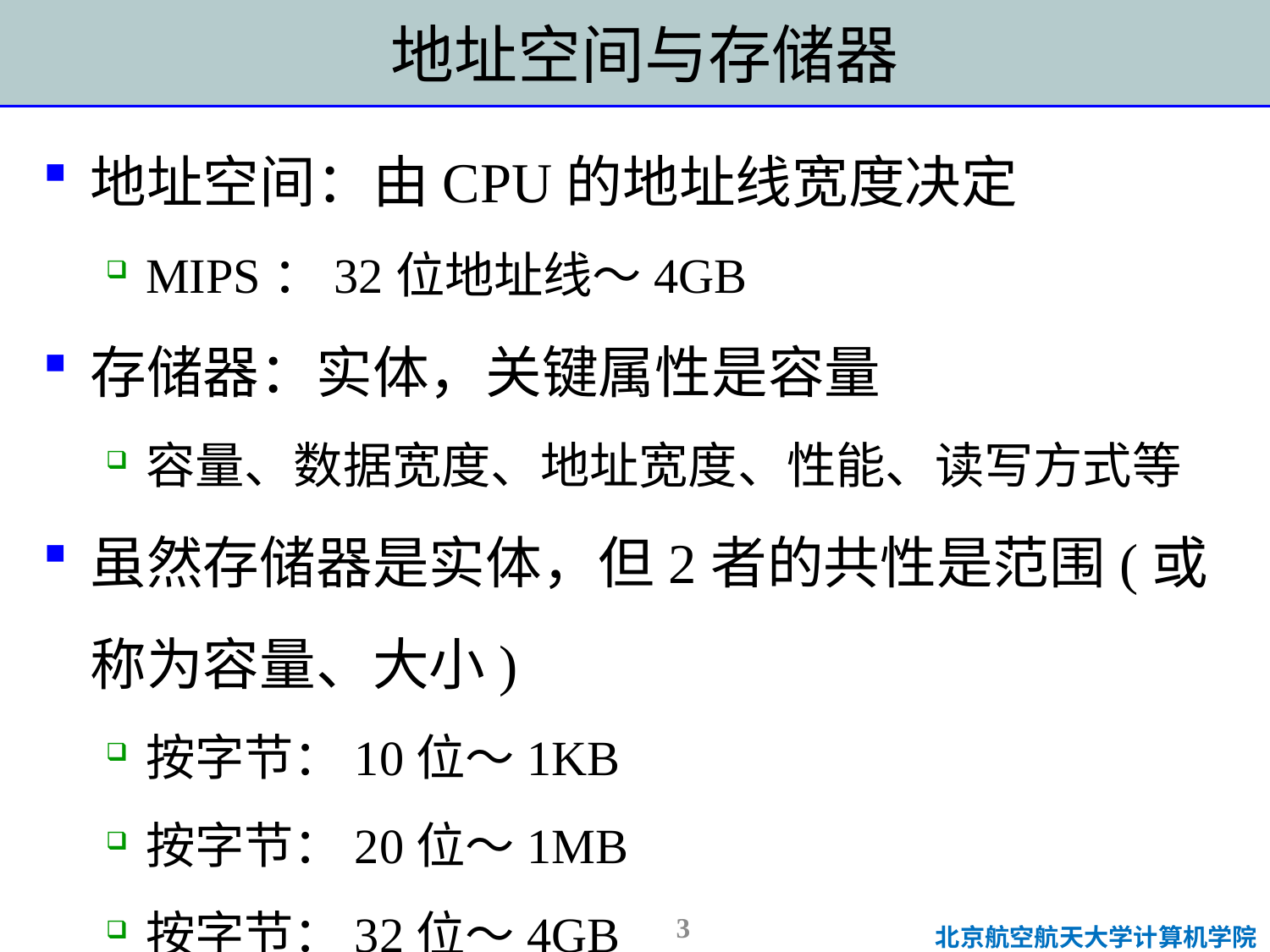

# 地址空间与存储器
地址空间：由CPU的地址线宽度决定
MIPS：32位地址线～4GB
存储器：实体，关键属性是容量
容量、数据宽度、地址宽度、性能、读写方式等
虽然存储器是实体，但2者的共性是范围(或称为容量、大小)
按字节：10位～1KB
按字节：20位～1MB
按字节：32位～4GB
3